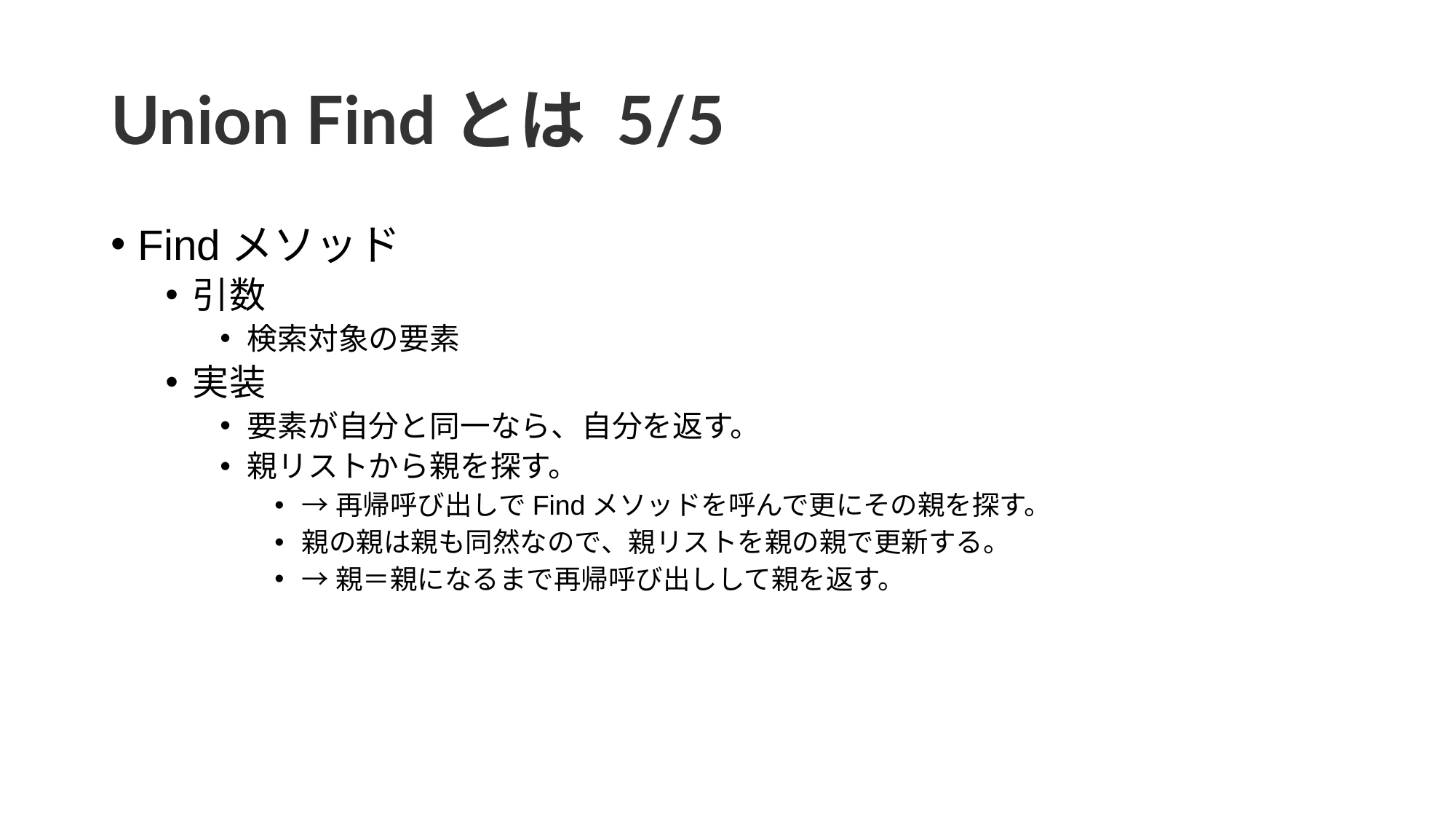

# Union Findとは 5/5
Findメソッド
引数
検索対象の要素
実装
要素が自分と同一なら、自分を返す。
親リストから親を探す。
→再帰呼び出しでFindメソッドを呼んで更にその親を探す。
親の親は親も同然なので、親リストを親の親で更新する。
→親＝親になるまで再帰呼び出しして親を返す。